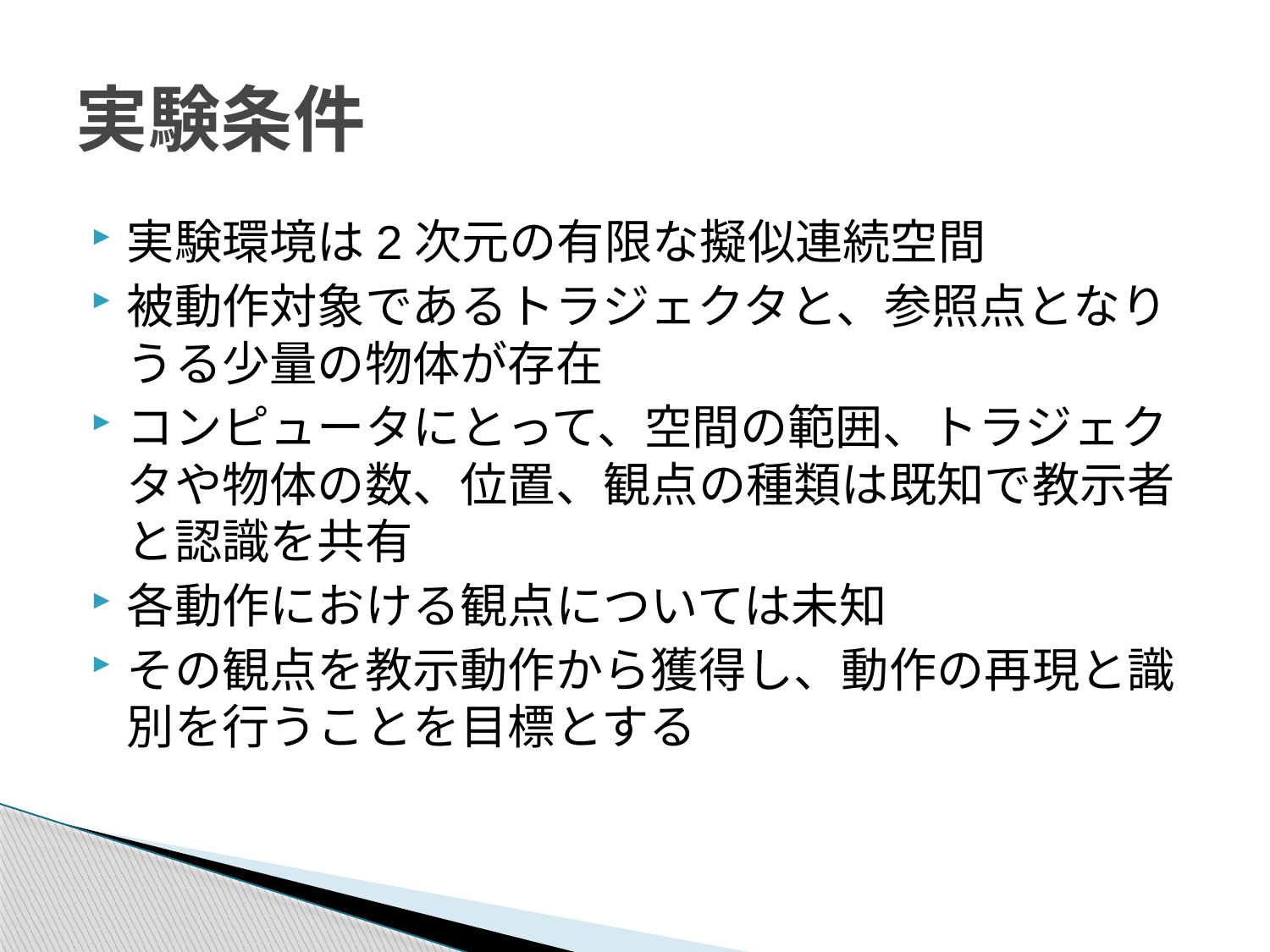

# 実験条件
実験環境は2次元の有限な擬似連続空間
被動作対象であるトラジェクタと、参照点となりうる少量の物体が存在
コンピュータにとって、空間の範囲、トラジェクタや物体の数、位置、観点の種類は既知で教示者と認識を共有
各動作における観点については未知
その観点を教示動作から獲得し、動作の再現と識別を行うことを目標とする